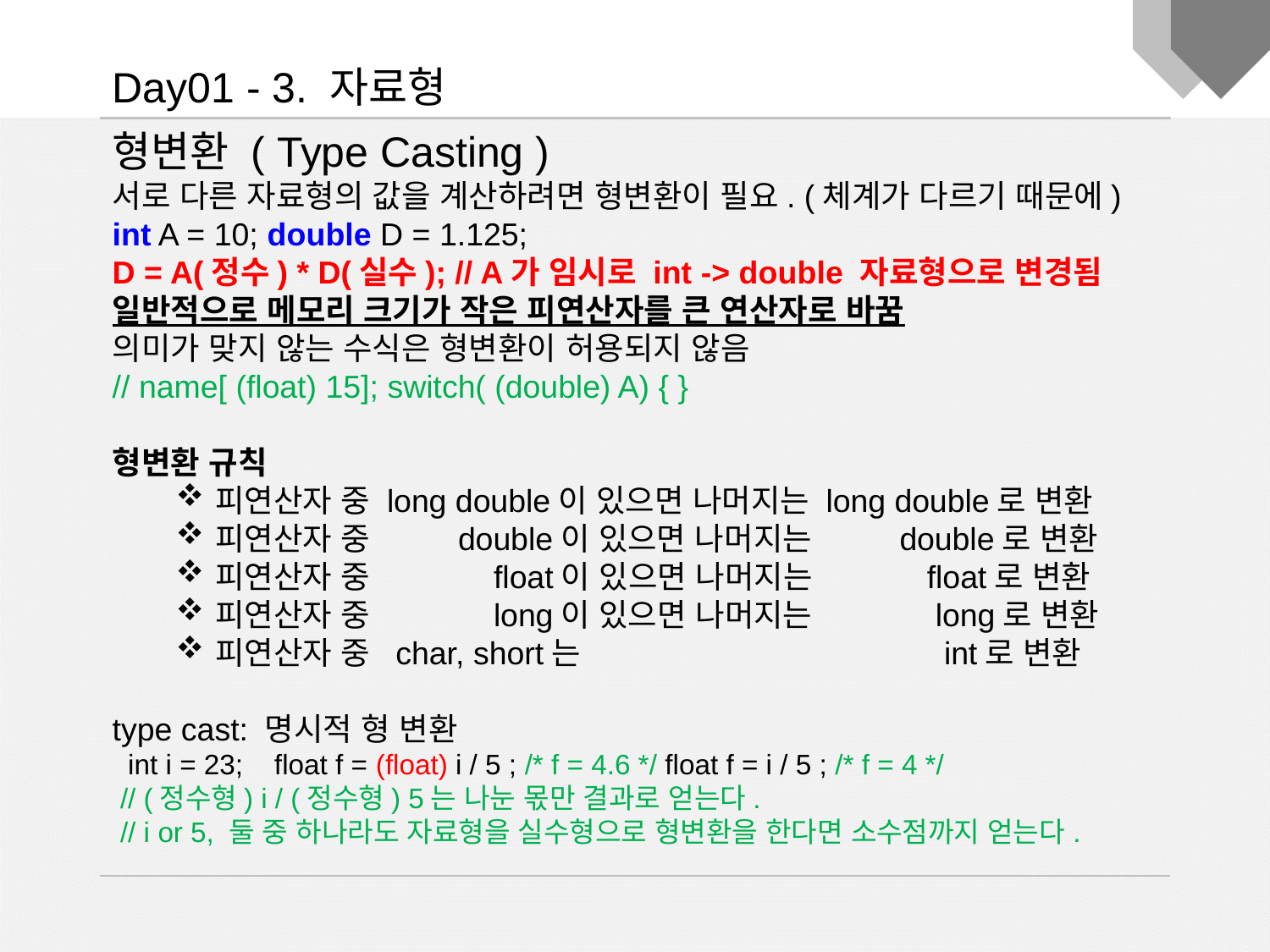

Day01 - 3. 자료형
형변환 ( Type Casting )
서로 다른 자료형의 값을 계산하려면 형변환이 필요. (체계가 다르기 때문에)
int A = 10; double D = 1.125;
D = A(정수) * D(실수); // A가 임시로 int -> double 자료형으로 변경됨
일반적으로 메모리 크기가 작은 피연산자를 큰 연산자로 바꿈
의미가 맞지 않는 수식은 형변환이 허용되지 않음
// name[ (float) 15]; switch( (double) A) { }

형변환 규칙
피연산자 중 long double이 있으면 나머지는 long double로 변환
피연산자 중         double이 있으면 나머지는         double로 변환
피연산자 중             float이 있으면 나머지는            float로 변환
피연산자 중             long이 있으면 나머지는             long로 변환
피연산자 중  char, short는                                        int로 변환

type cast: 명시적 형 변환
  int i = 23;    float f = (float) i / 5 ; /* f = 4.6 */ float f = i / 5 ; /* f = 4 */
 // (정수형) i / (정수형) 5는 나눈 몫만 결과로 얻는다.
 // i or 5, 둘 중 하나라도 자료형을 실수형으로 형변환을 한다면 소수점까지 얻는다.